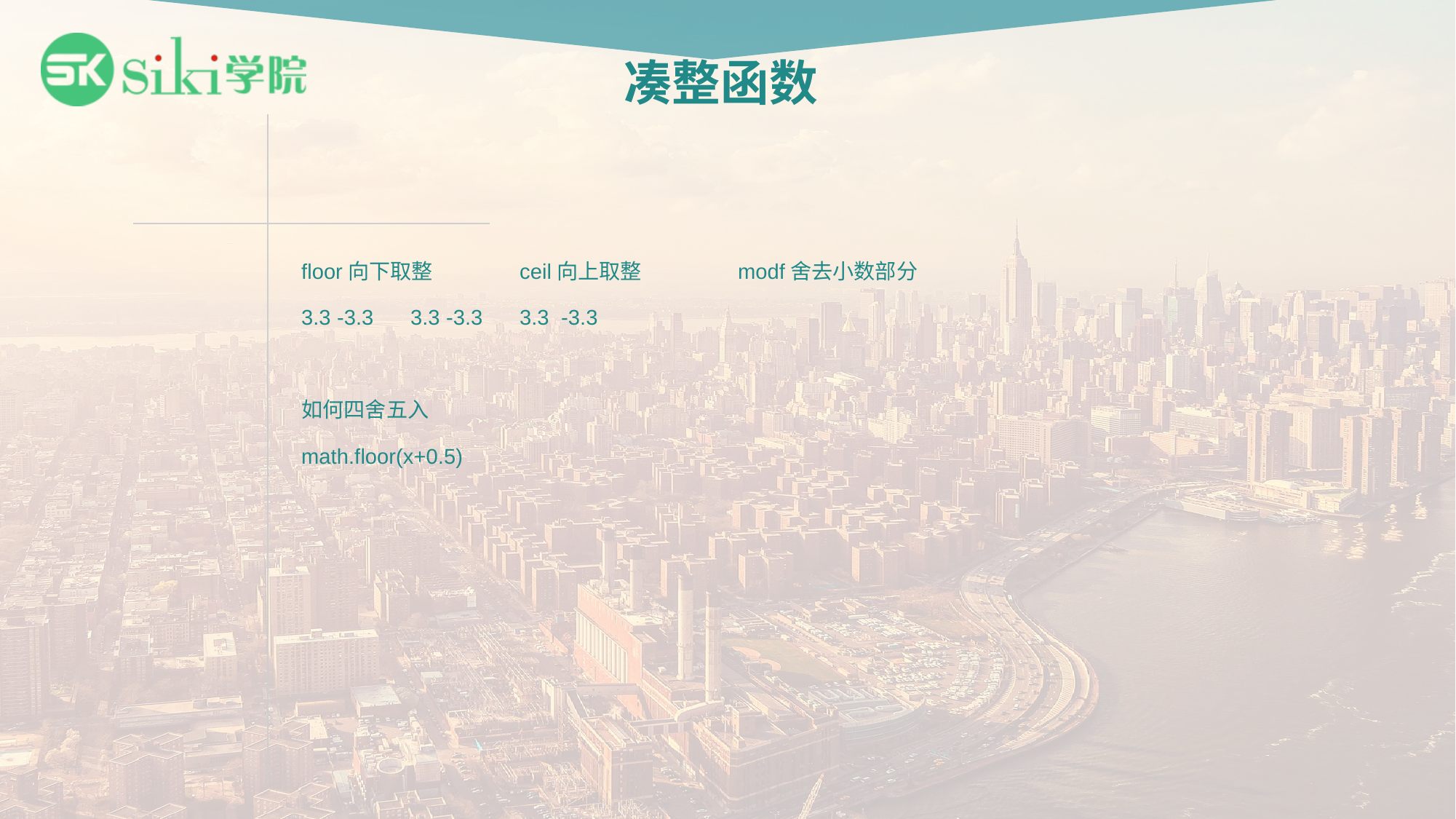

# 凑整函数
floor向下取整	ceil向上取整	modf舍去小数部分
3.3 -3.3	3.3 -3.3	3.3  -3.3

如何四舍五入
math.floor(x+0.5)